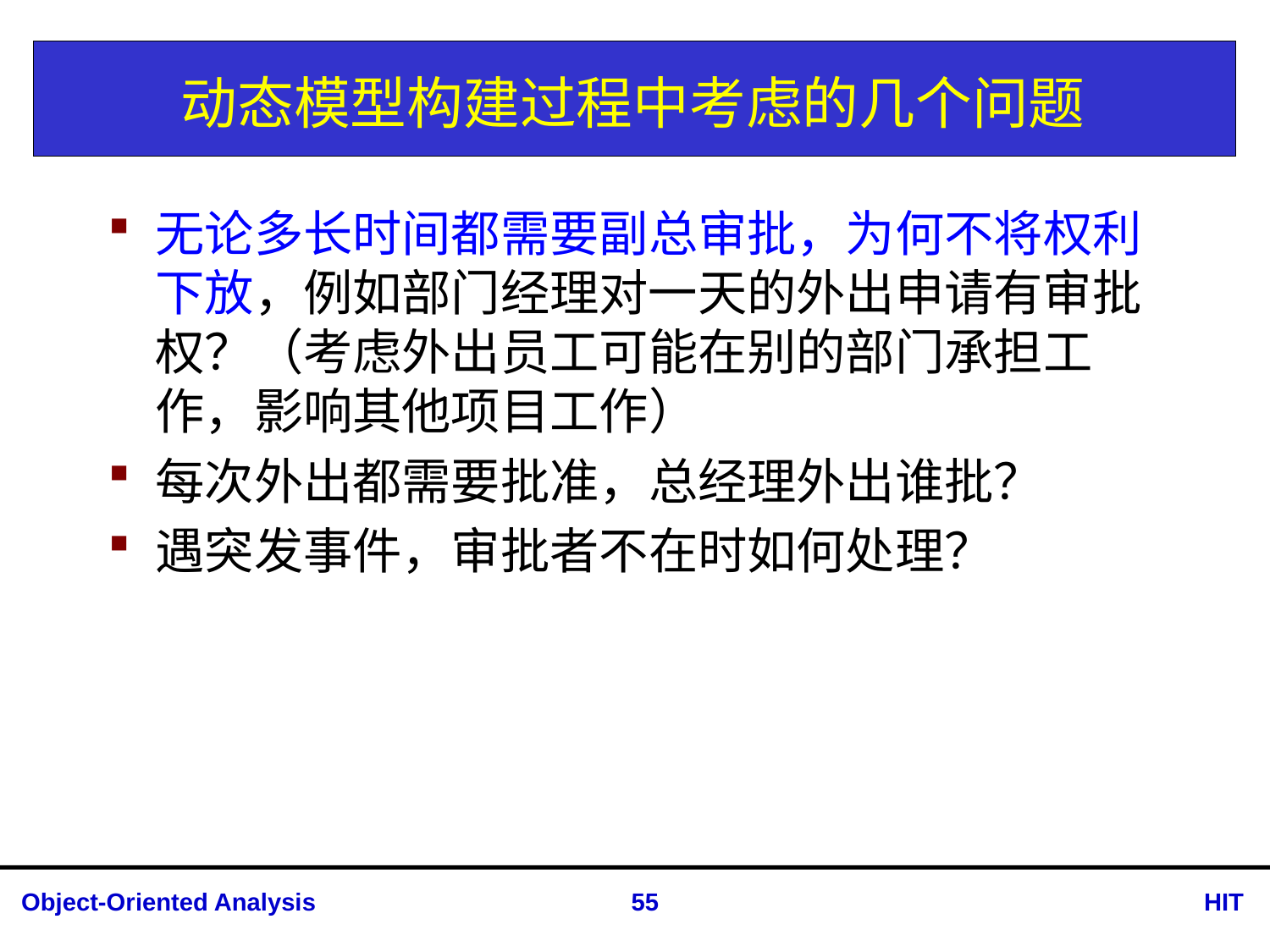

# 动态模型构建过程中考虑的几个问题
无论多长时间都需要副总审批，为何不将权利下放，例如部门经理对一天的外出申请有审批权？（考虑外出员工可能在别的部门承担工作，影响其他项目工作）
每次外出都需要批准，总经理外出谁批？
遇突发事件，审批者不在时如何处理？